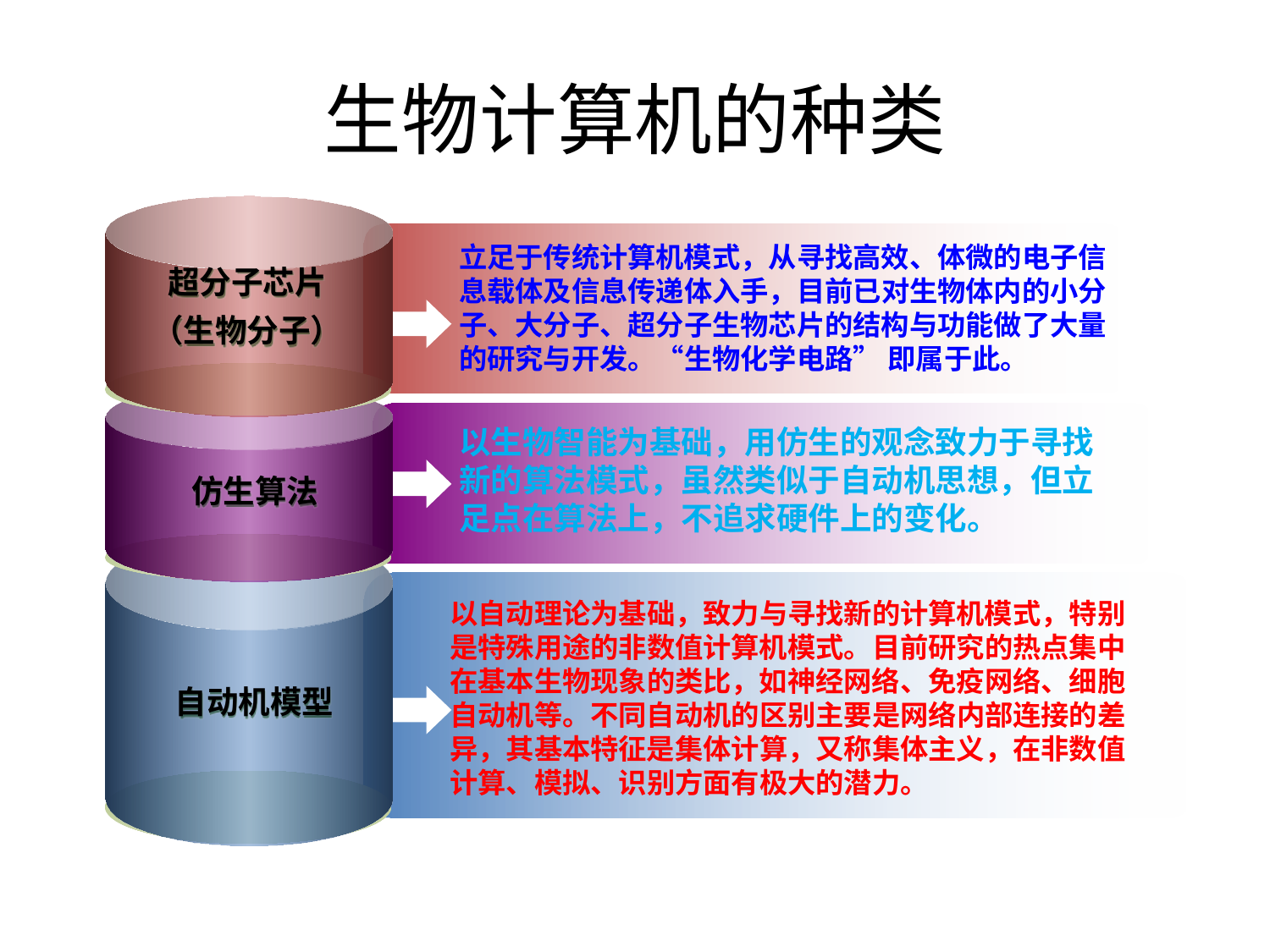

# 生物计算机的种类

立足于传统计算机模式，从寻找高效、体微的电子信息载体及信息传递体入手，目前已对生物体内的小分子、大分子、超分子生物芯片的结构与功能做了大量的研究与开发。“生物化学电路” 即属于此。
超分子芯片
（生物分子）

以生物智能为基础，用仿生的观念致力于寻找新的算法模式，虽然类似于自动机思想，但立足点在算法上，不追求硬件上的变化。
   仿生算法

以自动理论为基础，致力与寻找新的计算机模式，特别是特殊用途的非数值计算机模式。目前研究的热点集中在基本生物现象的类比，如神经网络、免疫网络、细胞自动机等。不同自动机的区别主要是网络内部连接的差异，其基本特征是集体计算，又称集体主义，在非数值计算、模拟、识别方面有极大的潜力。

 自动机模型